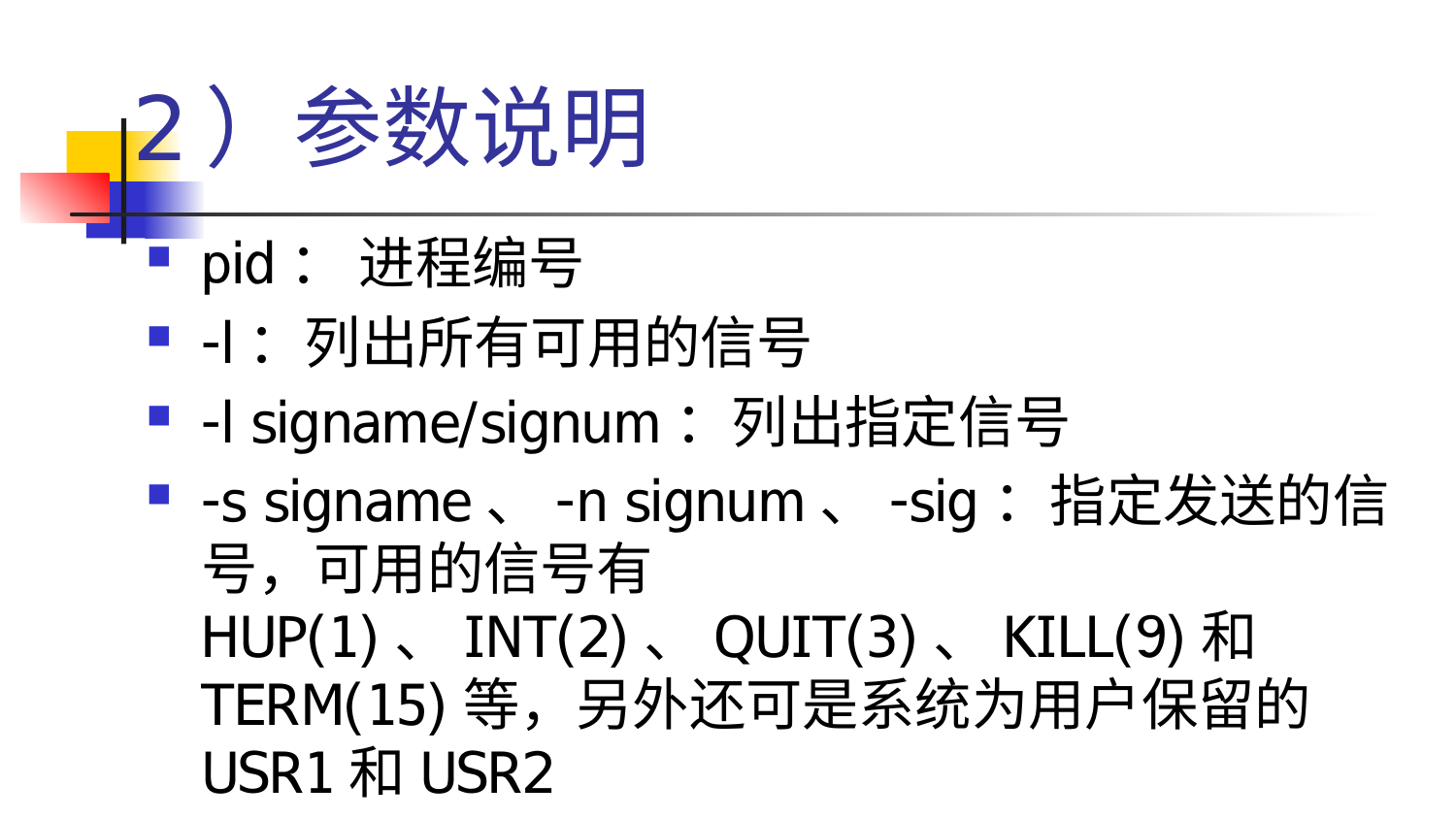

# 2）参数说明
pid： 进程编号
-l：列出所有可用的信号
-l signame/signum：列出指定信号
-s signame、-n signum、-sig：指定发送的信号，可用的信号有HUP(1)、INT(2)、QUIT(3)、KILL(9)和TERM(15)等，另外还可是系统为用户保留的USR1和USR2